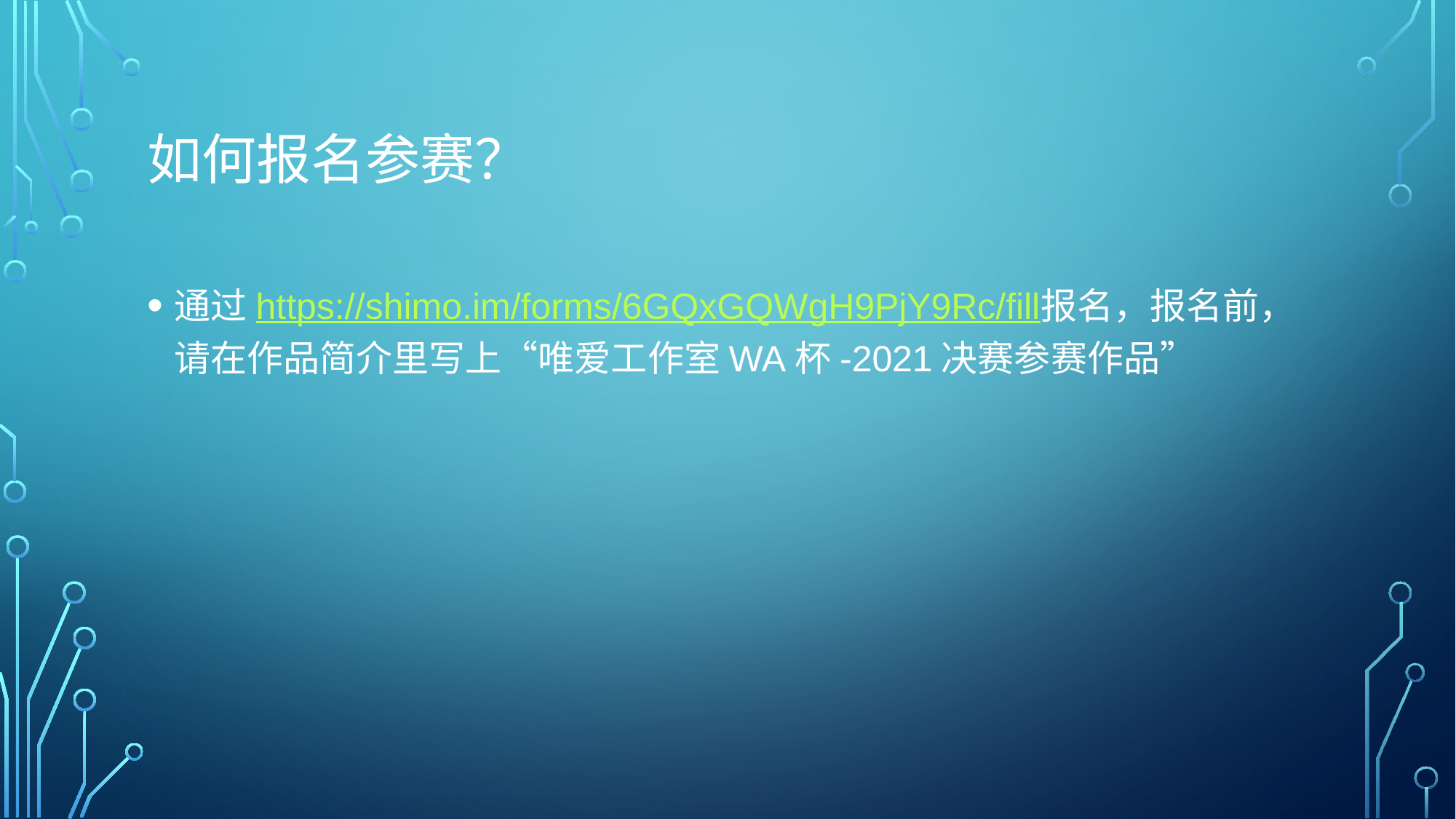

# 如何报名参赛？
通过https://shimo.im/forms/6GQxGQWgH9PjY9Rc/fill报名，报名前，请在作品简介里写上“唯爱工作室WA杯-2021决赛参赛作品”